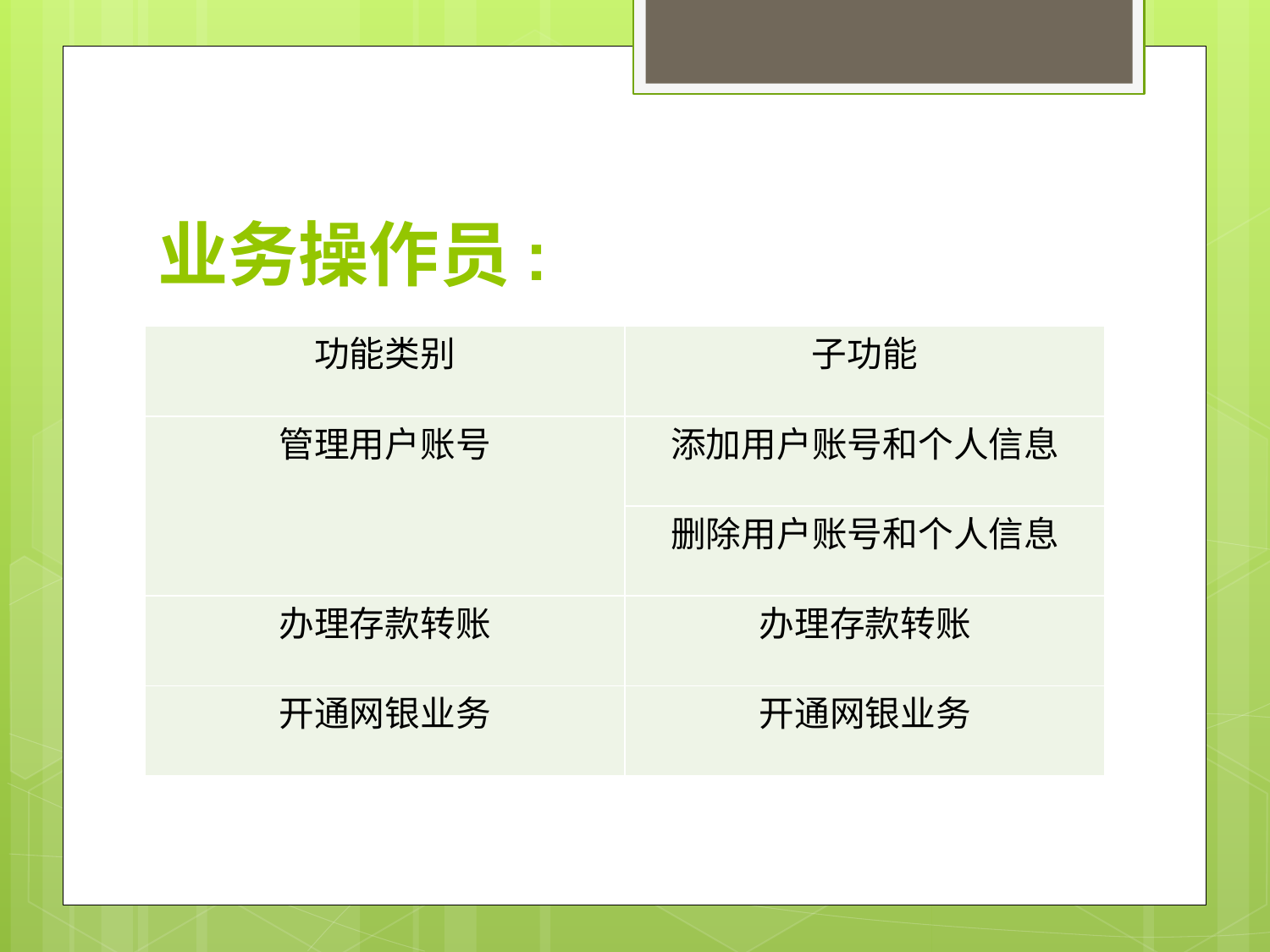

# 业务操作员:
| 功能类别 | 子功能 |
| --- | --- |
| 管理用户账号 | 添加用户账号和个人信息 |
|  | 删除用户账号和个人信息 |
| 办理存款转账 | 办理存款转账 |
| 开通网银业务 | 开通网银业务 |